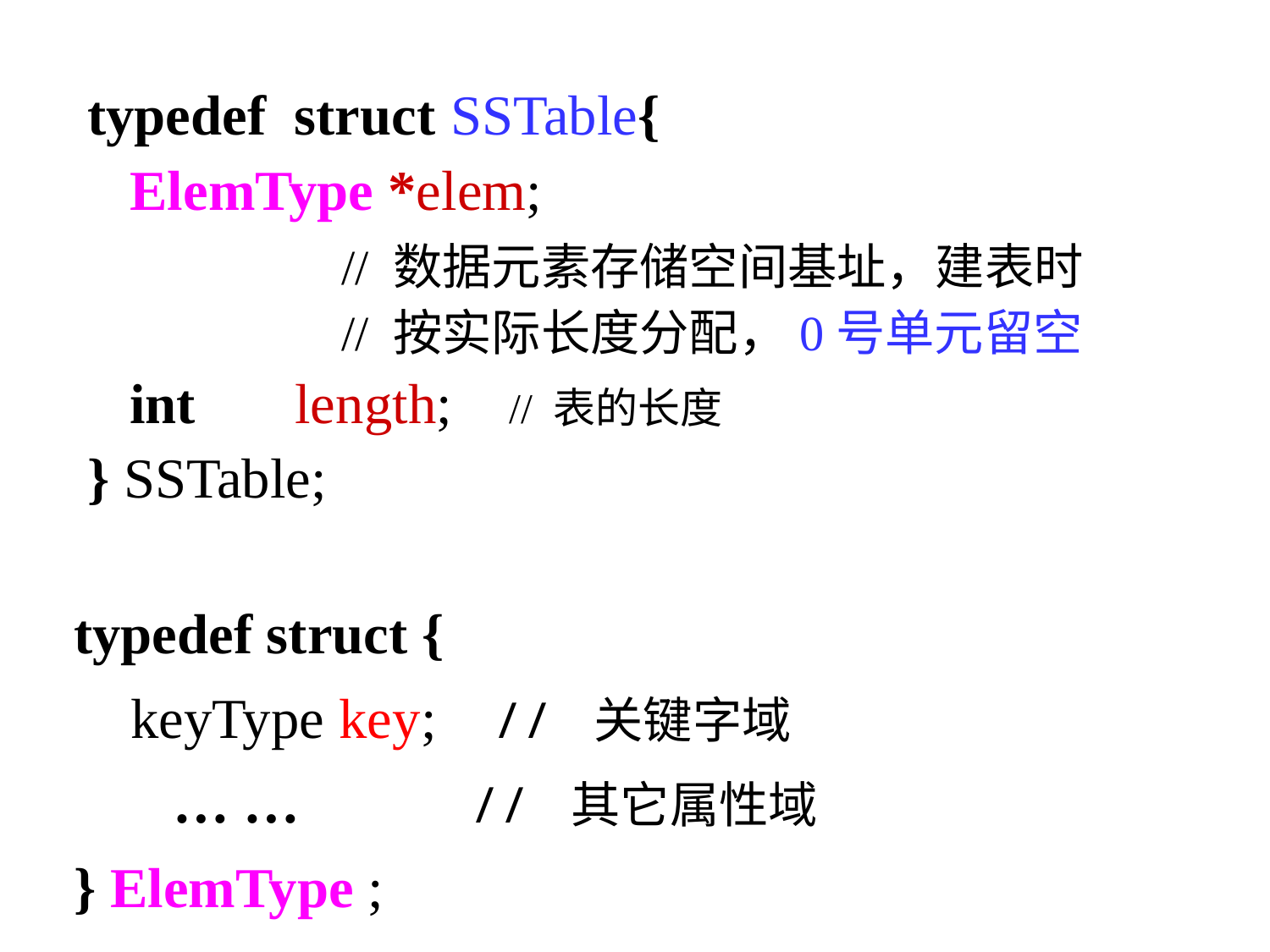

typedef  struct SSTable{
   ElemType *elem;
		// 数据元素存储空间基址，建表时
		// 按实际长度分配，0号单元留空
   int       length;    // 表的长度
} SSTable;
typedef struct {
    keyType key;    // 关键字域
       … …            // 其它属性域
} ElemType ;